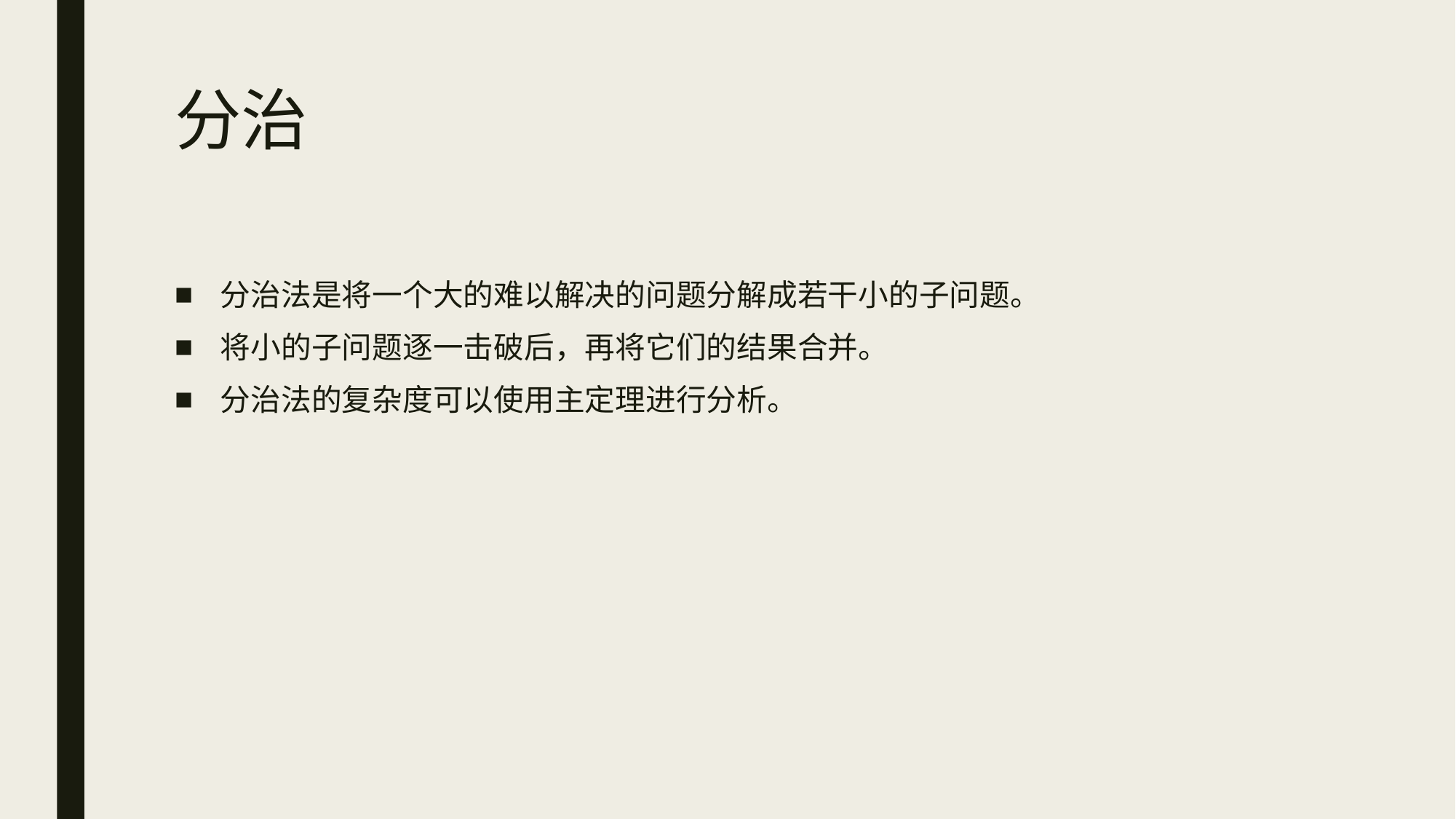

# 分治
分治法是将一个大的难以解决的问题分解成若干小的子问题。
将小的子问题逐一击破后，再将它们的结果合并。
分治法的复杂度可以使用主定理进行分析。